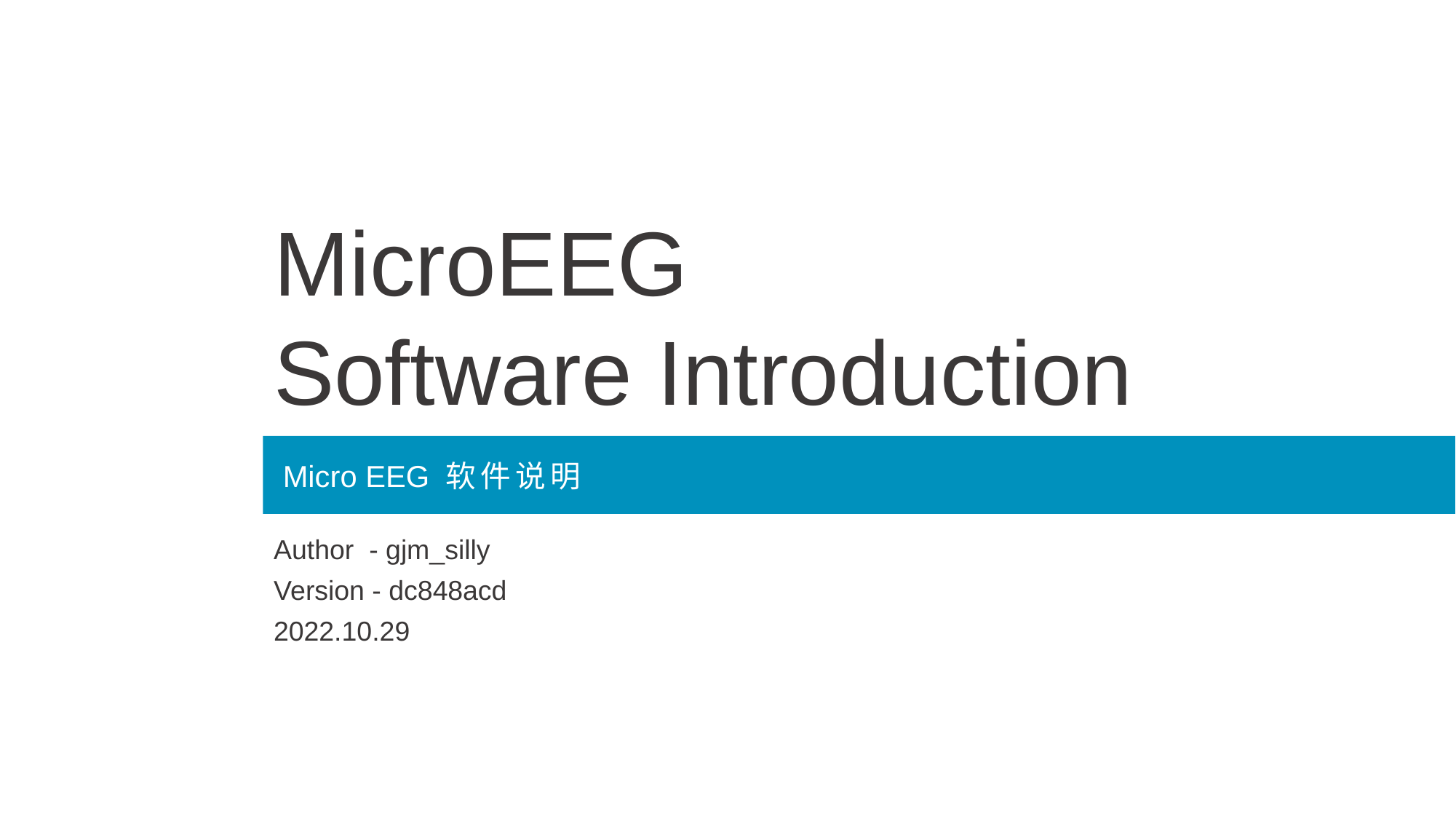

MicroEEG
Software Introduction

Micro EEG 软件说明
Author  - gjm_silly
Version - dc848acd
2022.10.29